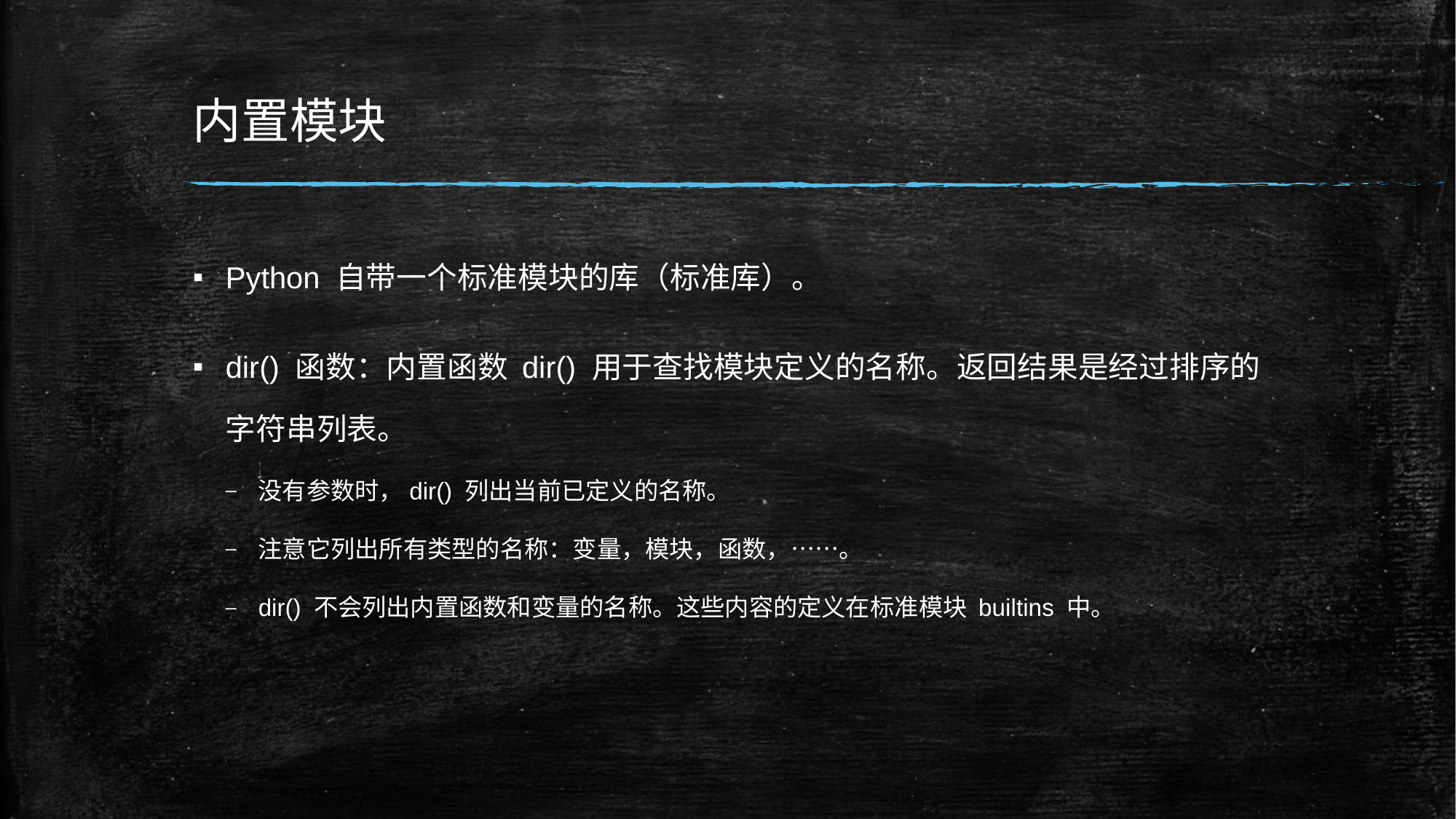

# 内置模块
Python 自带一个标准模块的库（标准库）。
dir() 函数：内置函数 dir() 用于查找模块定义的名称。返回结果是经过排序的字符串列表。
没有参数时，dir() 列出当前已定义的名称。
注意它列出所有类型的名称：变量，模块，函数，……。
dir() 不会列出内置函数和变量的名称。这些内容的定义在标准模块 builtins 中。